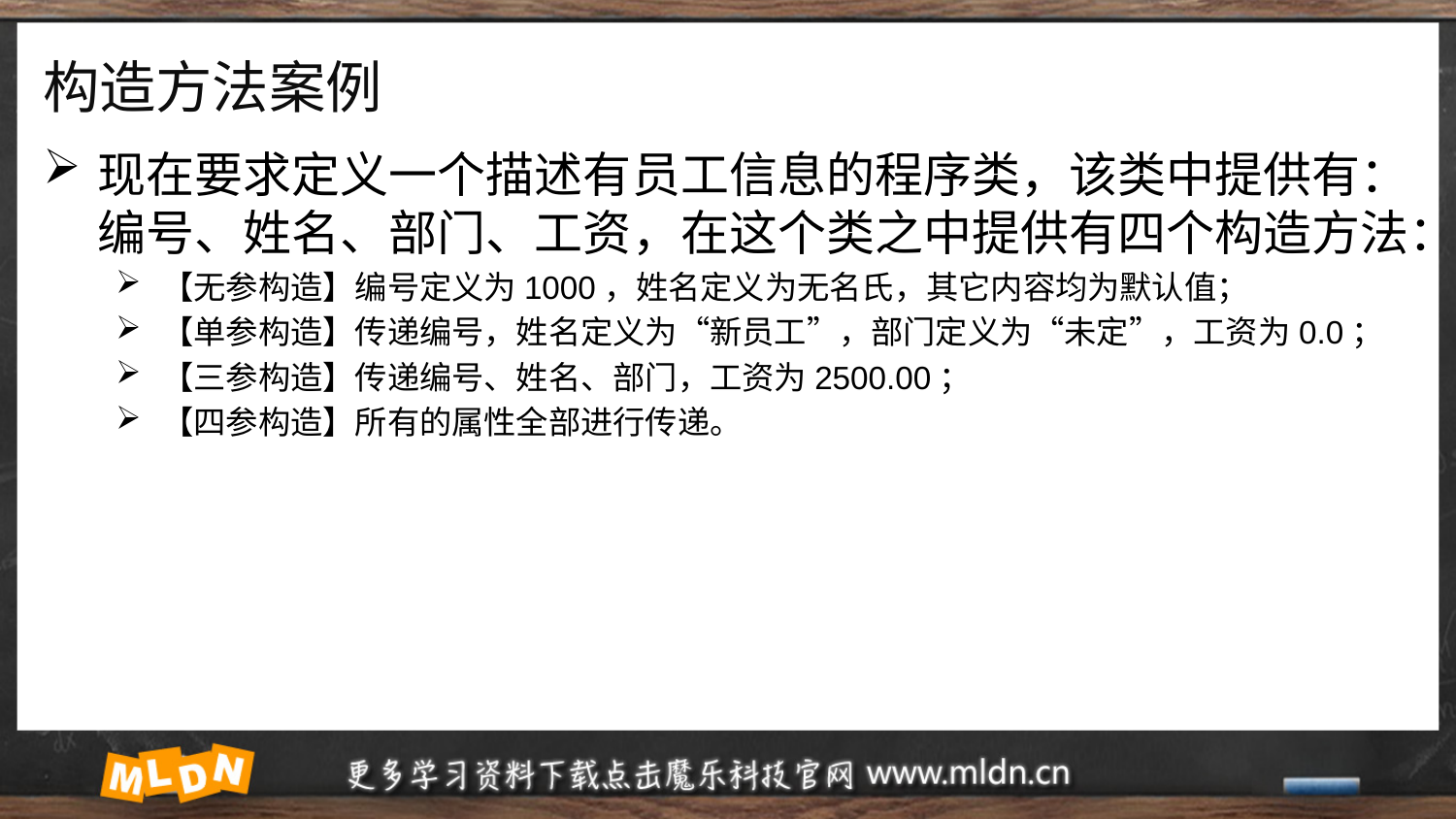

# 构造方法案例
现在要求定义一个描述有员工信息的程序类，该类中提供有：编号、姓名、部门、工资，在这个类之中提供有四个构造方法：
【无参构造】编号定义为1000，姓名定义为无名氏，其它内容均为默认值；
【单参构造】传递编号，姓名定义为“新员工”，部门定义为“未定”，工资为0.0；
【三参构造】传递编号、姓名、部门，工资为2500.00；
【四参构造】所有的属性全部进行传递。